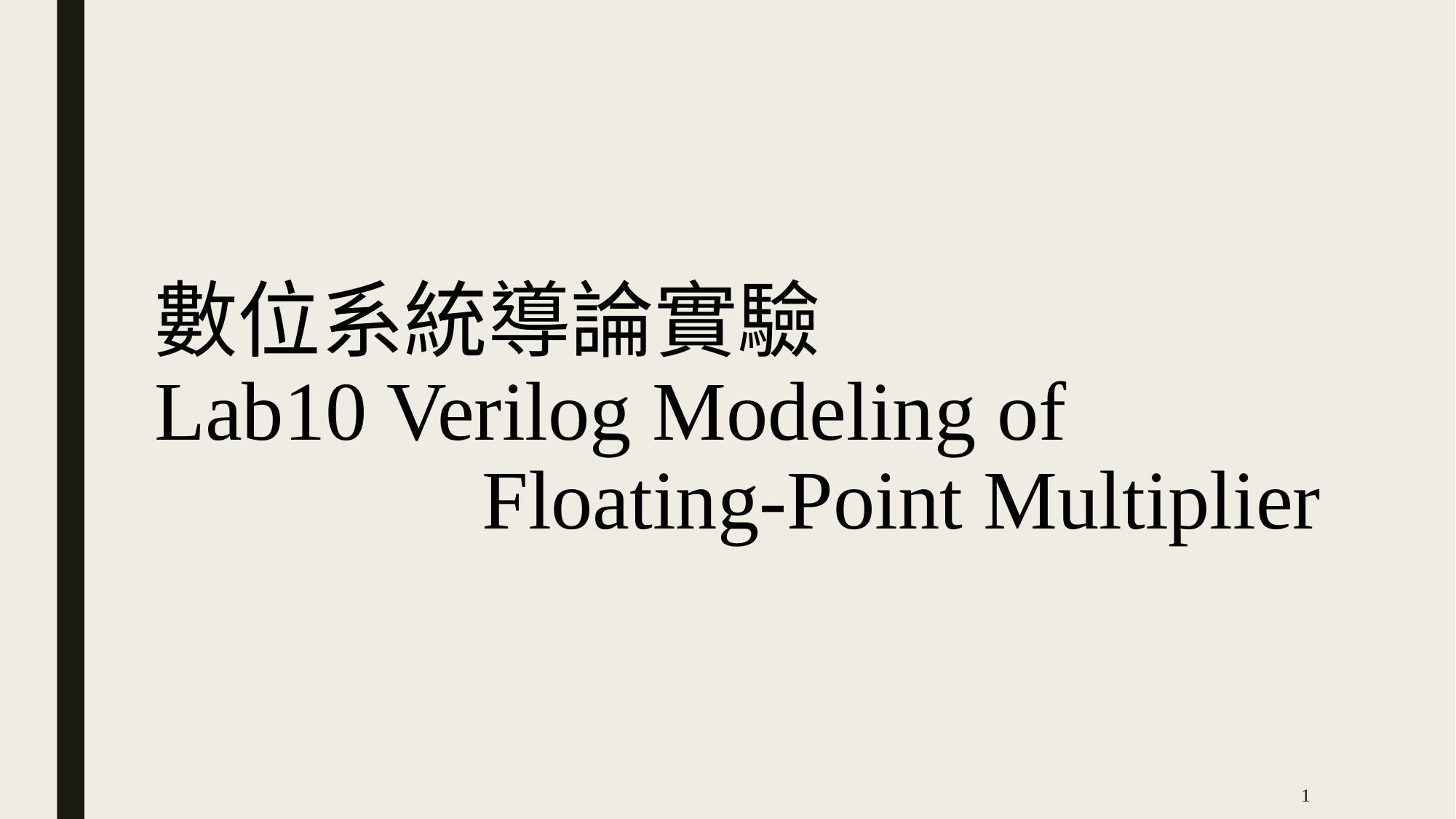

數位系統導論實驗
Lab10 Verilog Modeling of
			Floating-Point Multiplier
1